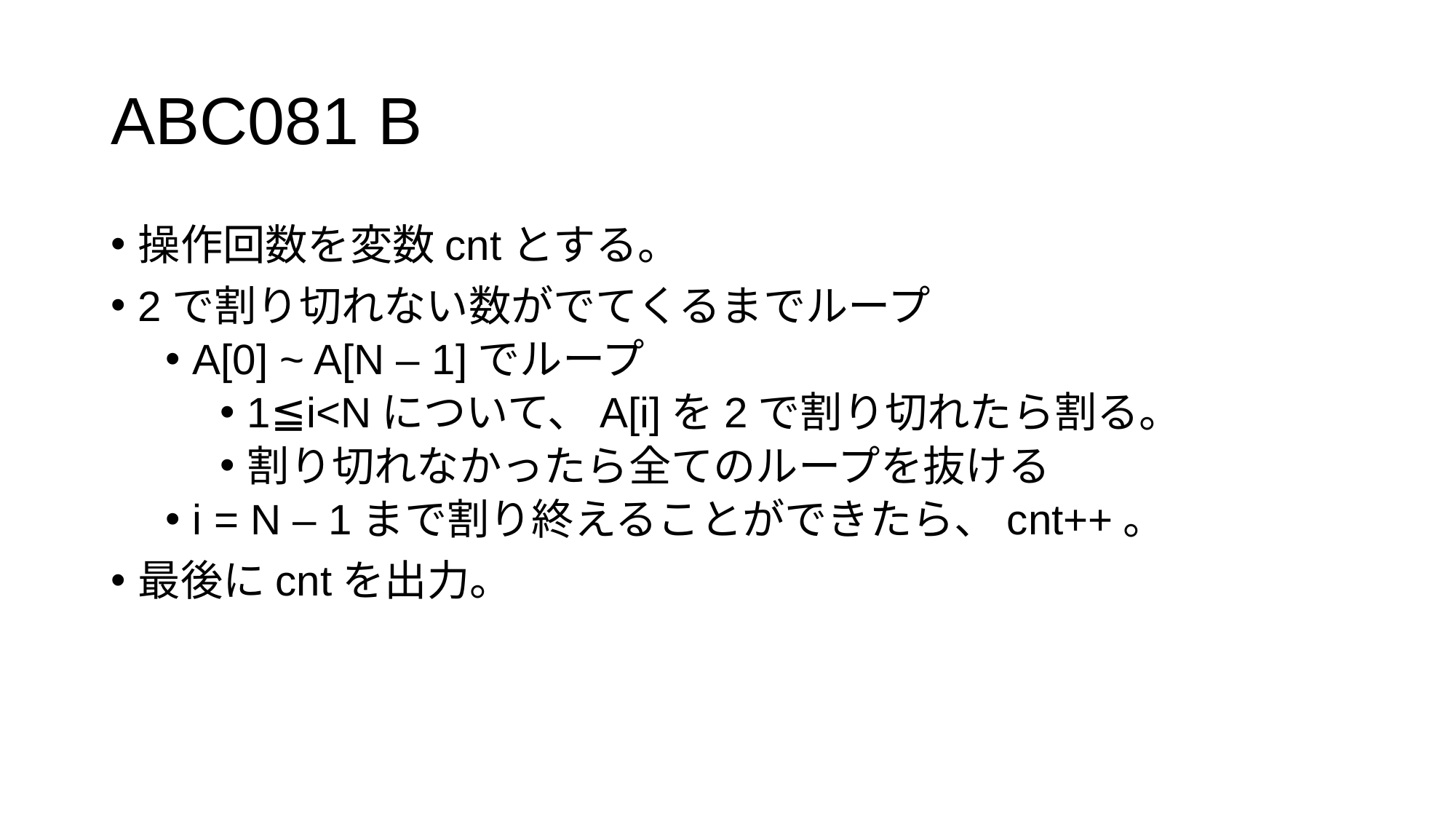

# ABC081 B
操作回数を変数cntとする。
2で割り切れない数がでてくるまでループ
A[0] ~ A[N – 1]でループ
1≦i<Nについて、A[i]を2で割り切れたら割る。
割り切れなかったら全てのループを抜ける
i = N – 1まで割り終えることができたら、cnt++。
最後にcntを出力。